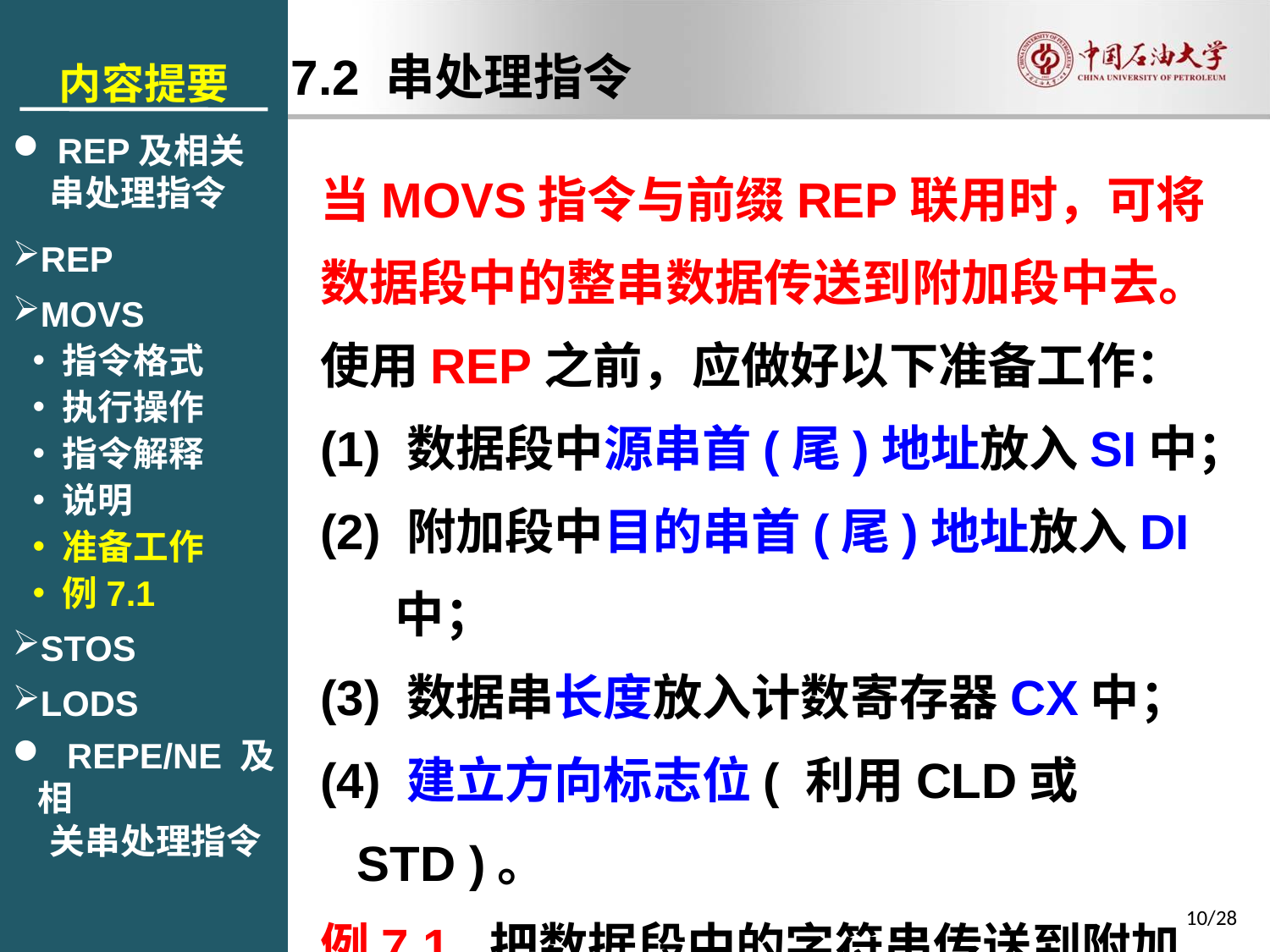

内容提要
 REP及相关
串处理指令
REP
MOVS
指令格式
执行操作
指令解释
说明
准备工作
例7.1
STOS
LODS
 REPE/NE及相
关串处理指令
7.2 串处理指令
当MOVS指令与前缀REP联用时，可将数据段中的整串数据传送到附加段中去。
使用REP之前，应做好以下准备工作：
(1) 数据段中源串首(尾)地址放入SI中；
(2) 附加段中目的串首(尾)地址放入DI中；
(3) 数据串长度放入计数寄存器CX中；
(4) 建立方向标志位( 利用CLD或STD )。
例7.1  把数据段中的字符串传送到附加段的缓冲区中。
10/28